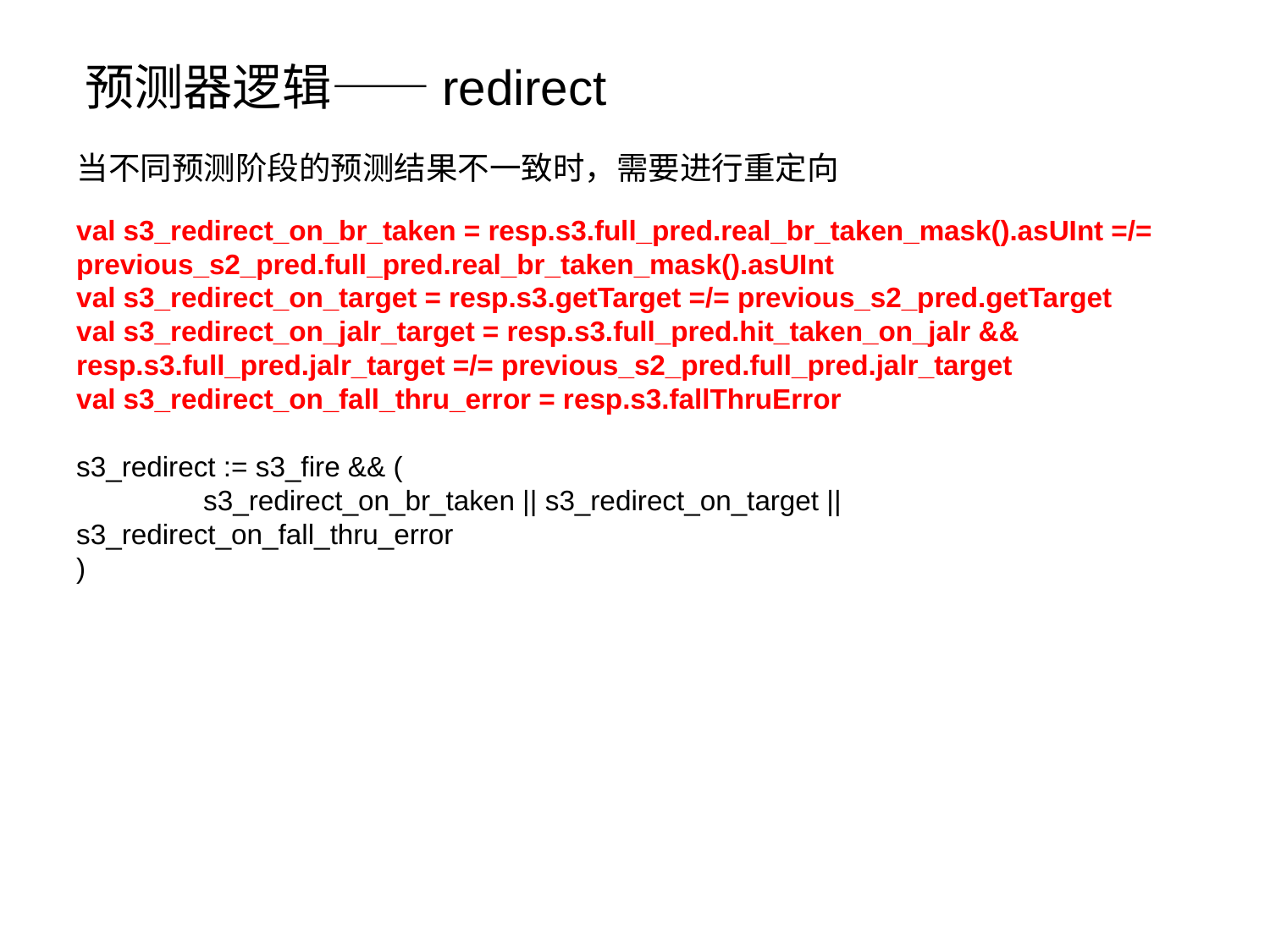

预测器逻辑——redirect
当不同预测阶段的预测结果不一致时，需要进行重定向
val s3_redirect_on_br_taken = resp.s3.full_pred.real_br_taken_mask().asUInt =/= previous_s2_pred.full_pred.real_br_taken_mask().asUInt
val s3_redirect_on_target = resp.s3.getTarget =/= previous_s2_pred.getTarget
val s3_redirect_on_jalr_target = resp.s3.full_pred.hit_taken_on_jalr && resp.s3.full_pred.jalr_target =/= previous_s2_pred.full_pred.jalr_target
val s3_redirect_on_fall_thru_error = resp.s3.fallThruError

s3_redirect := s3_fire && (
	s3_redirect_on_br_taken || s3_redirect_on_target || s3_redirect_on_fall_thru_error
)